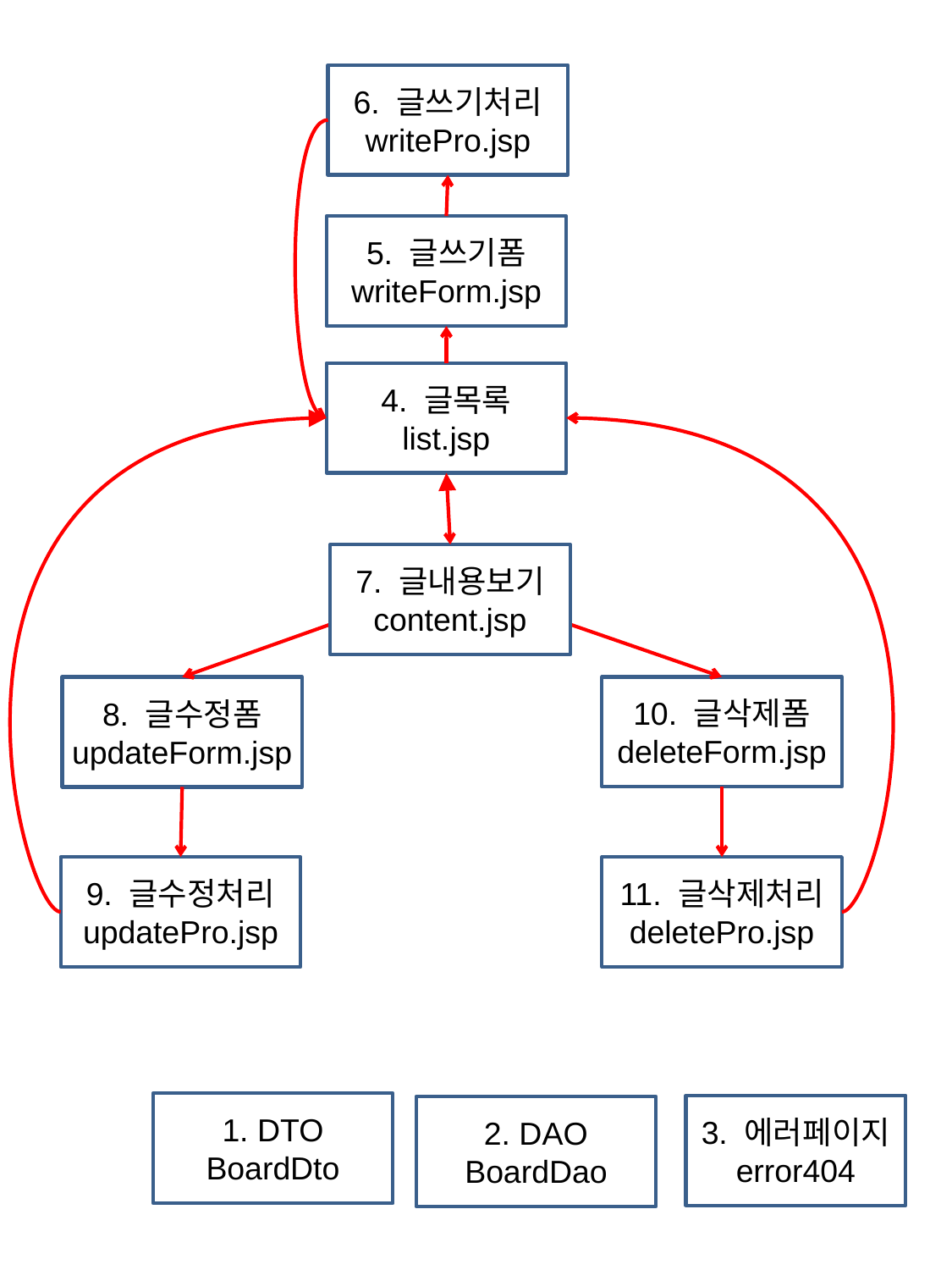

6. 글쓰기처리
writePro.jsp
5. 글쓰기폼
writeForm.jsp
4. 글목록
list.jsp
7. 글내용보기
content.jsp
10. 글삭제폼
deleteForm.jsp
8. 글수정폼
updateForm.jsp
9. 글수정처리
updatePro.jsp
11. 글삭제처리
deletePro.jsp
1. DTO
BoardDto
3. 에러페이지
error404
2. DAO
BoardDao